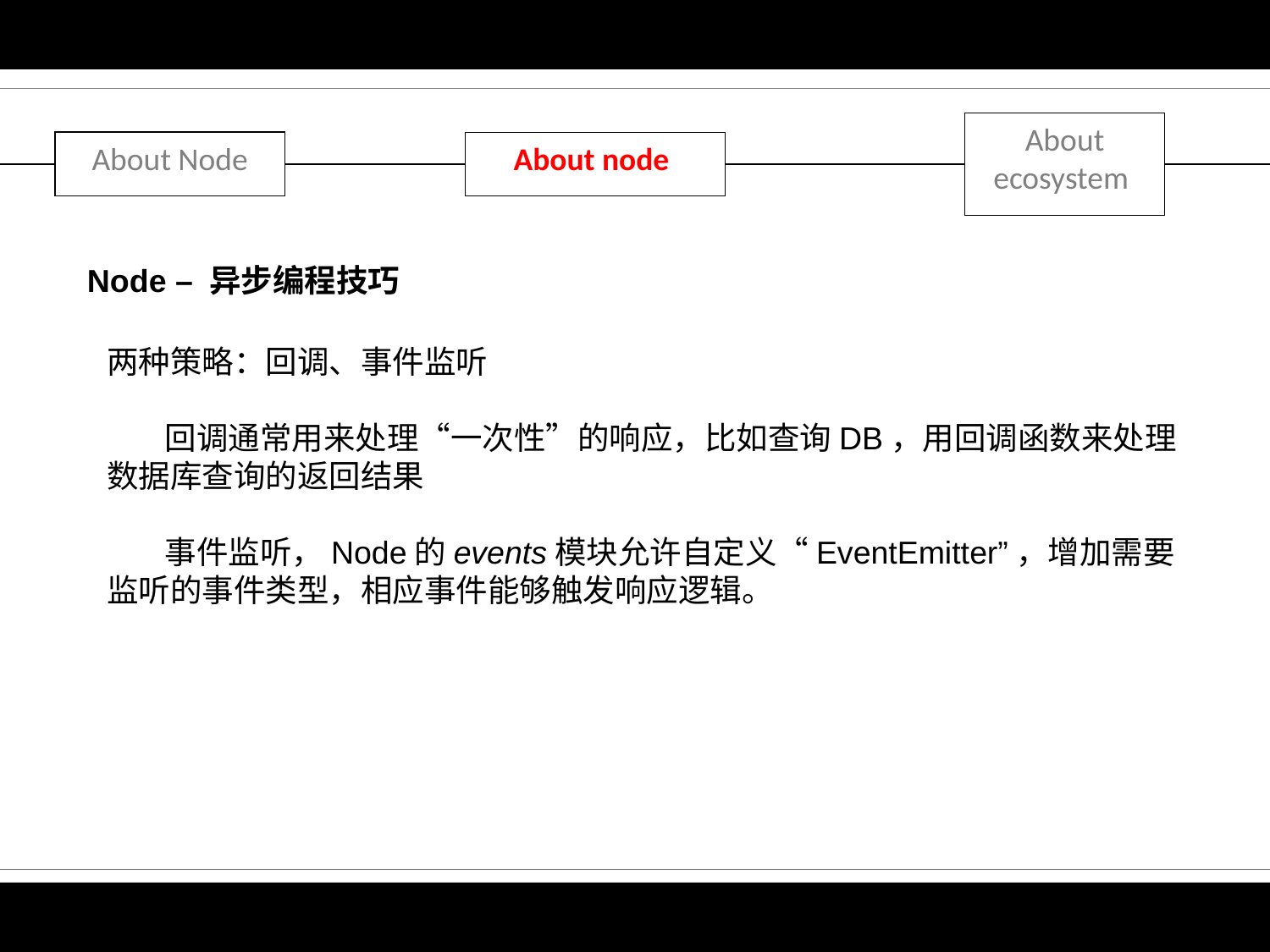

About Node
About node
About ecosystem
Node – 异步编程技巧
两种策略：回调、事件监听

       回调通常用来处理“一次性”的响应，比如查询DB，用回调函数来处理
数据库查询的返回结果

       事件监听，Node的events模块允许自定义“EventEmitter”，增加需要
监听的事件类型，相应事件能够触发响应逻辑。